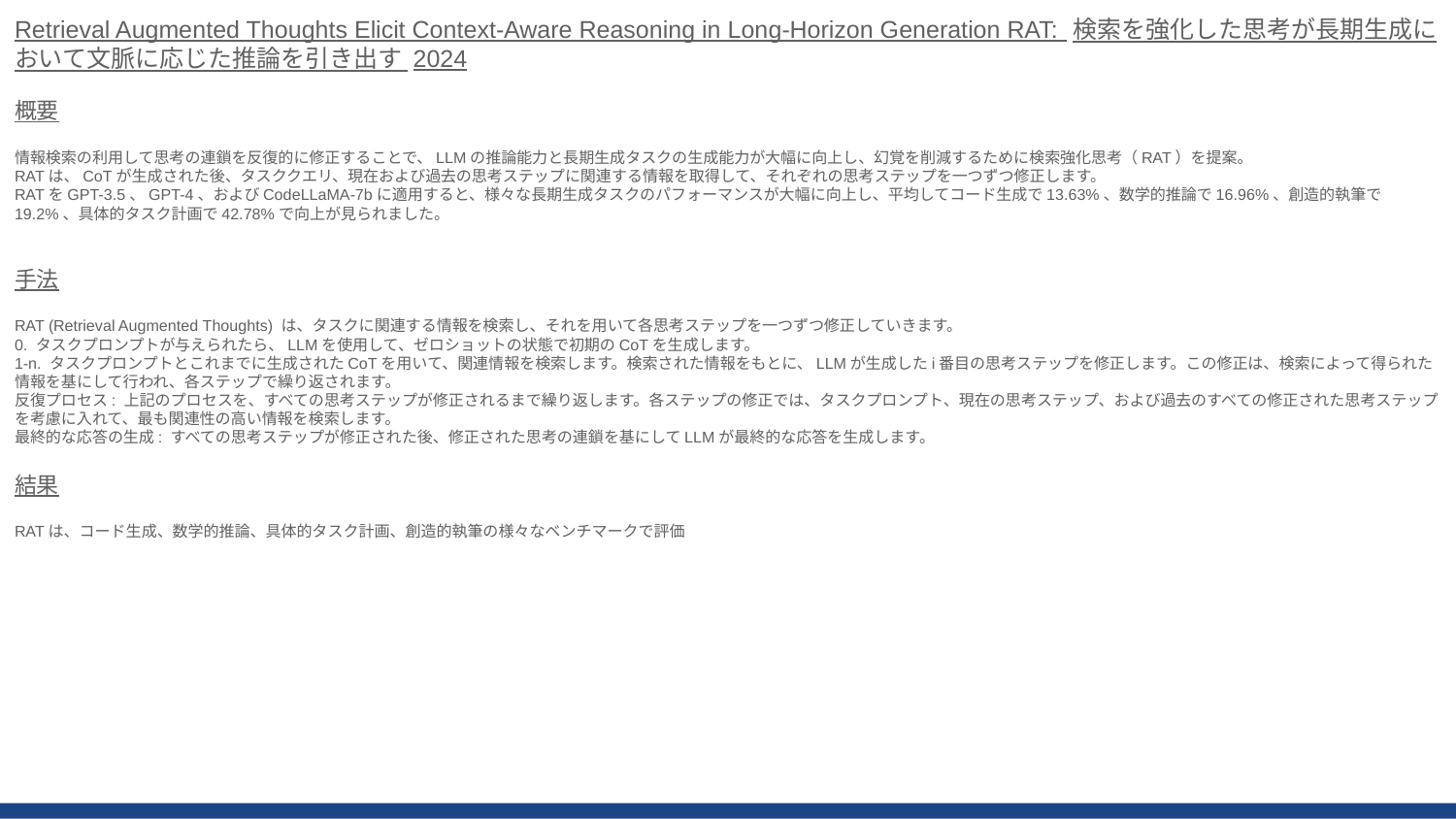

Retrieval Augmented Thoughts Elicit Context-Aware Reasoning in Long-Horizon Generation RAT: 検索を強化した思考が長期生成において文脈に応じた推論を引き出す 2024
概要
情報検索の利用して思考の連鎖を反復的に修正することで、LLMの推論能力と長期生成タスクの生成能力が大幅に向上し、幻覚を削減するために検索強化思考（RAT）を提案。
RATは、CoTが生成された後、タスククエリ、現在および過去の思考ステップに関連する情報を取得して、それぞれの思考ステップを一つずつ修正します。
RATをGPT-3.5、GPT-4、およびCodeLLaMA-7bに適用すると、様々な長期生成タスクのパフォーマンスが大幅に向上し、平均してコード生成で13.63%、数学的推論で16.96%、創造的執筆で19.2%、具体的タスク計画で42.78%で向上が見られました。
手法
RAT (Retrieval Augmented Thoughts) は、タスクに関連する情報を検索し、それを用いて各思考ステップを一つずつ修正していきます。
0. タスクプロンプトが与えられたら、LLMを使用して、ゼロショットの状態で初期のCoTを生成します。
1-n. タスクプロンプトとこれまでに生成されたCoTを用いて、関連情報を検索します。検索された情報をもとに、LLMが生成したi番目の思考ステップを修正します。この修正は、検索によって得られた情報を基にして行われ、各ステップで繰り返されます。
反復プロセス: 上記のプロセスを、すべての思考ステップが修正されるまで繰り返します。各ステップの修正では、タスクプロンプト、現在の思考ステップ、および過去のすべての修正された思考ステップを考慮に入れて、最も関連性の高い情報を検索します。
最終的な応答の生成: すべての思考ステップが修正された後、修正された思考の連鎖を基にしてLLMが最終的な応答を生成します。
結果
RATは、コード生成、数学的推論、具体的タスク計画、創造的執筆の様々なベンチマークで評価